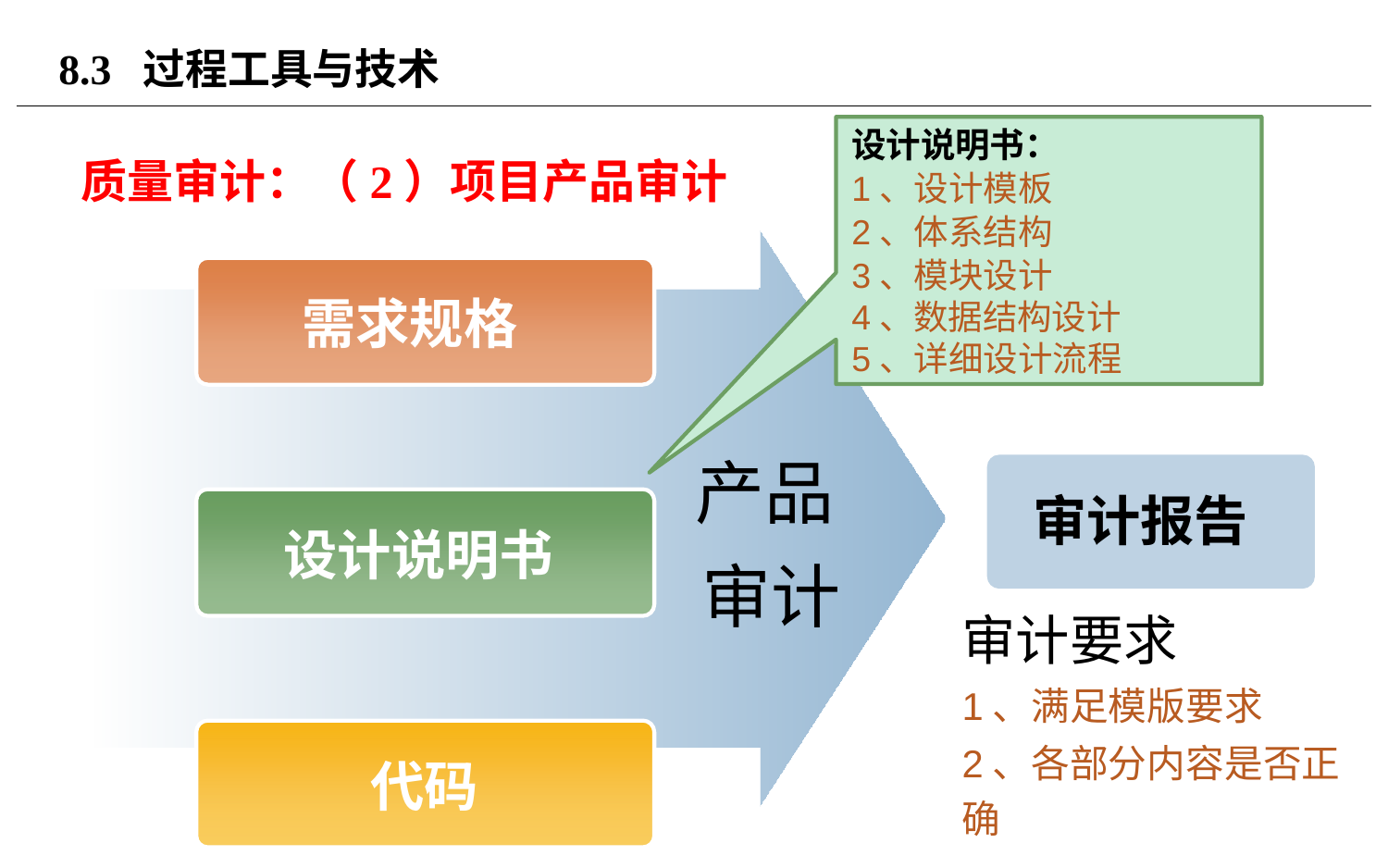

# 8.3  过程工具与技术
设计说明书：
1、设计模板
2、体系结构
3、模块设计
4、数据结构设计
5、详细设计流程
质量审计：（2）项目产品审计

需求规格
产品 审计

审计报告

设计说明书
审计要求
1、满足模版要求
2、各部分内容是否正确

代码